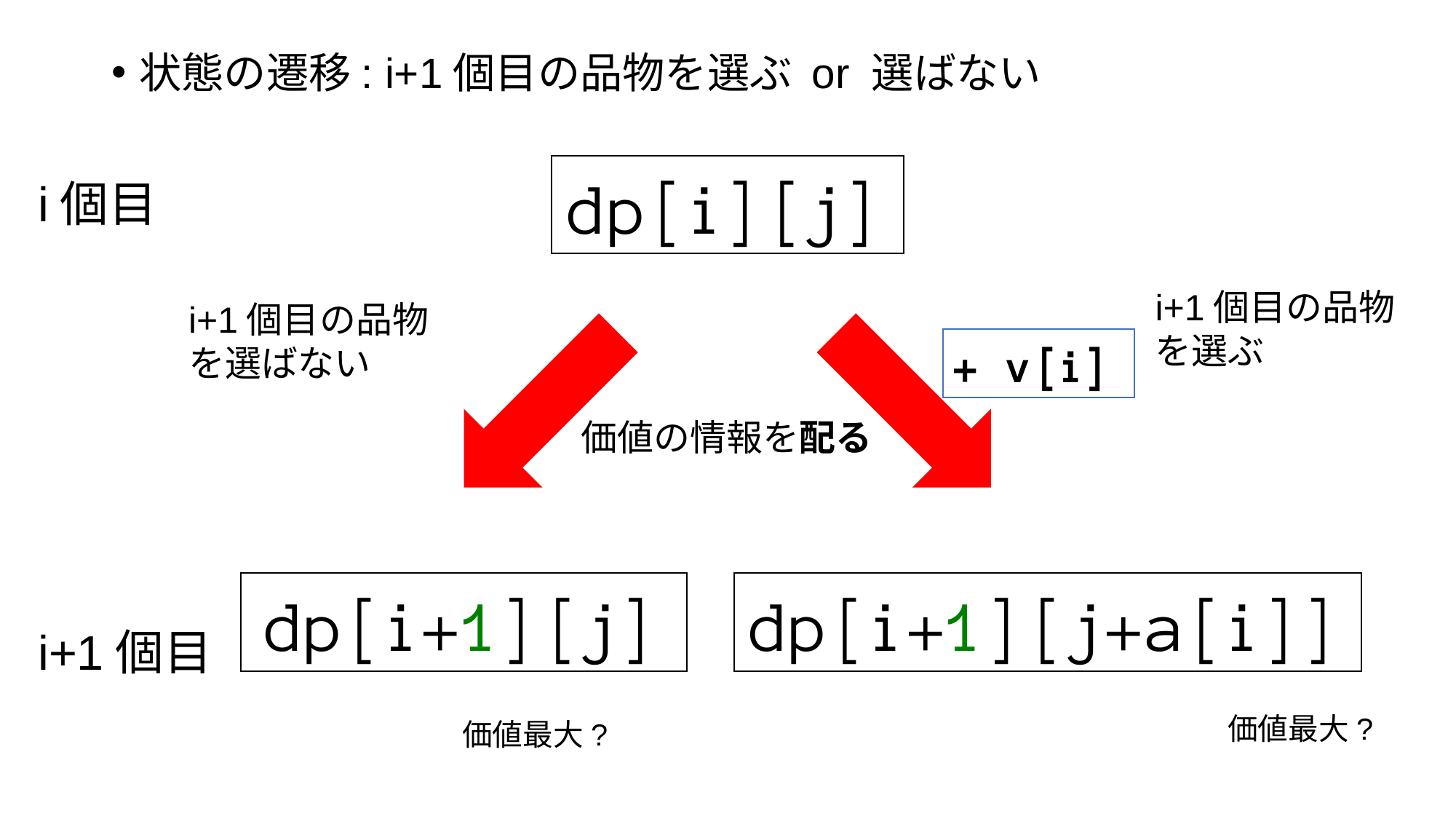

状態の遷移: i+1個目の品物を選ぶ or 選ばない
dp[i][j]
i個目
i+1個目の品物を選ぶ
i+1個目の品物を選ばない

+ v[i]
価値の情報を配る
dp[i+1][j]
dp[i+1][j+a[i]]
i+1個目
価値最大?
価値最大?